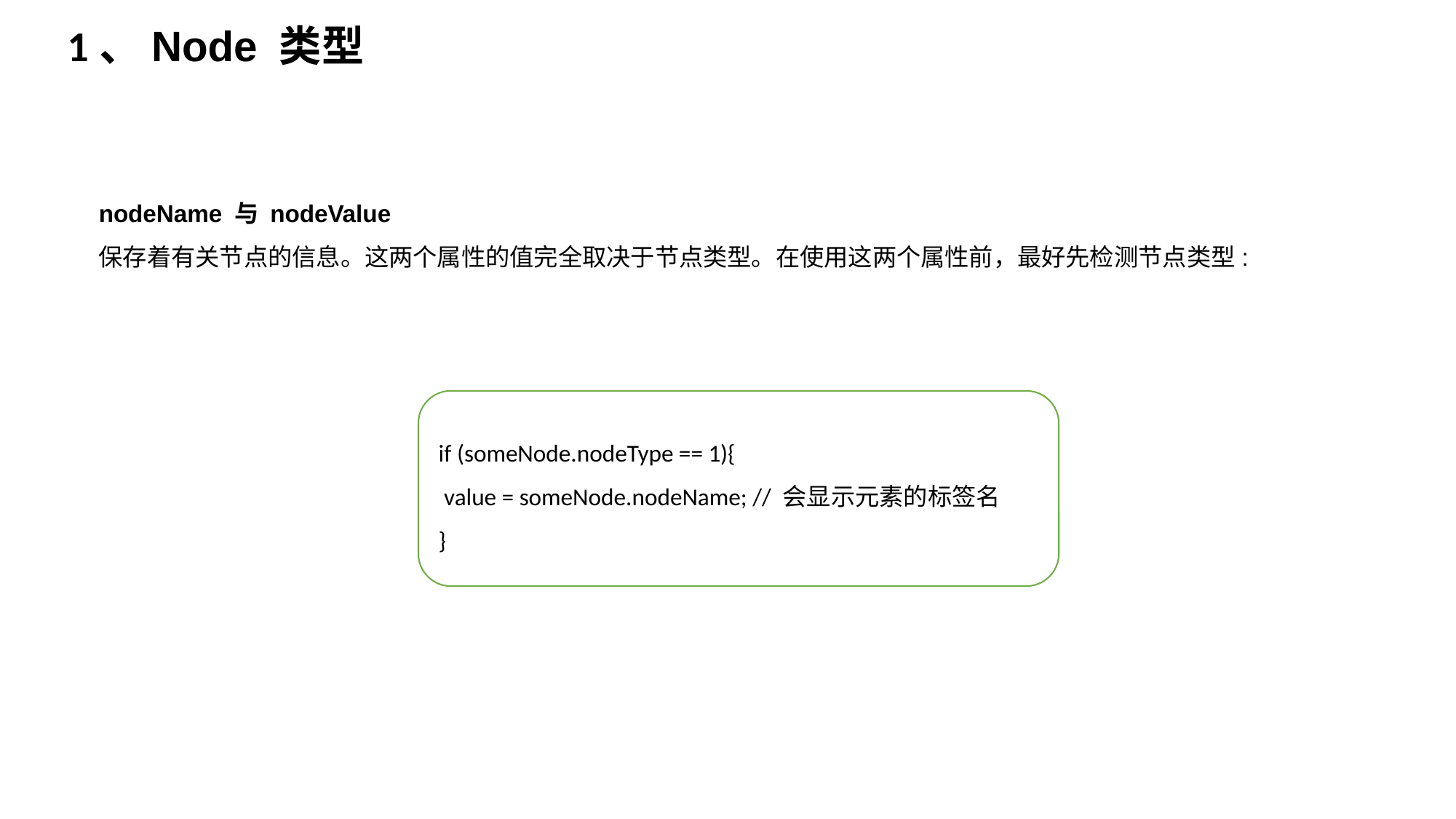

1、Node 类型
nodeName 与 nodeValue
保存着有关节点的信息。这两个属性的值完全取决于节点类型。在使用这两个属性前，最好先检测节点类型:
if (someNode.nodeType == 1){
 value = someNode.nodeName; // 会显示元素的标签名
}